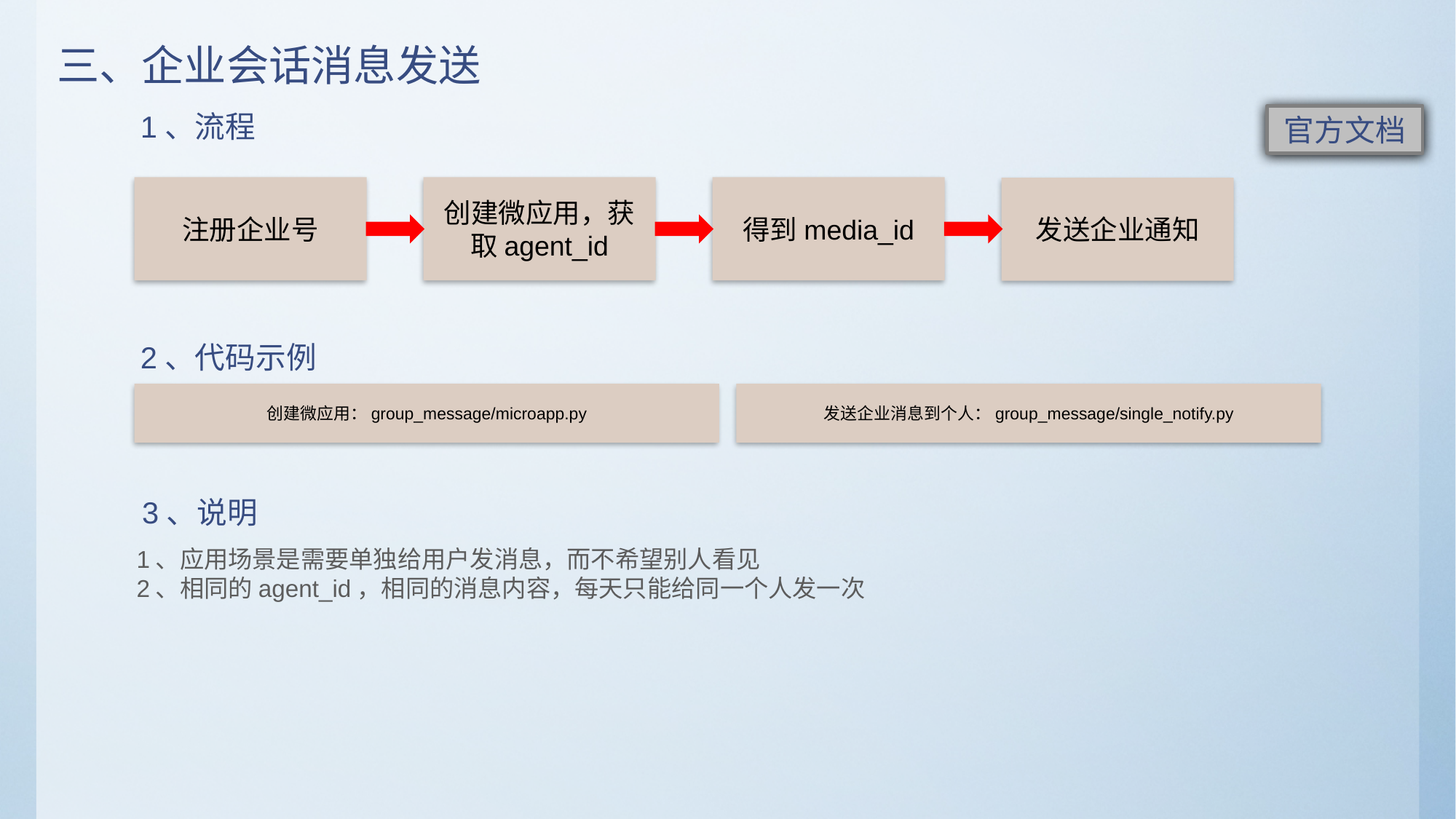

# 三、企业会话消息发送
1、流程
官方文档
注册企业号
创建微应用，获取agent_id
得到media_id
发送企业通知

2、代码示例
创建微应用：group_message/microapp.py
发送企业消息到个人：group_message/single_notify.py
3、说明
1、应用场景是需要单独给用户发消息，而不希望别人看见
2、相同的agent_id，相同的消息内容，每天只能给同一个人发一次